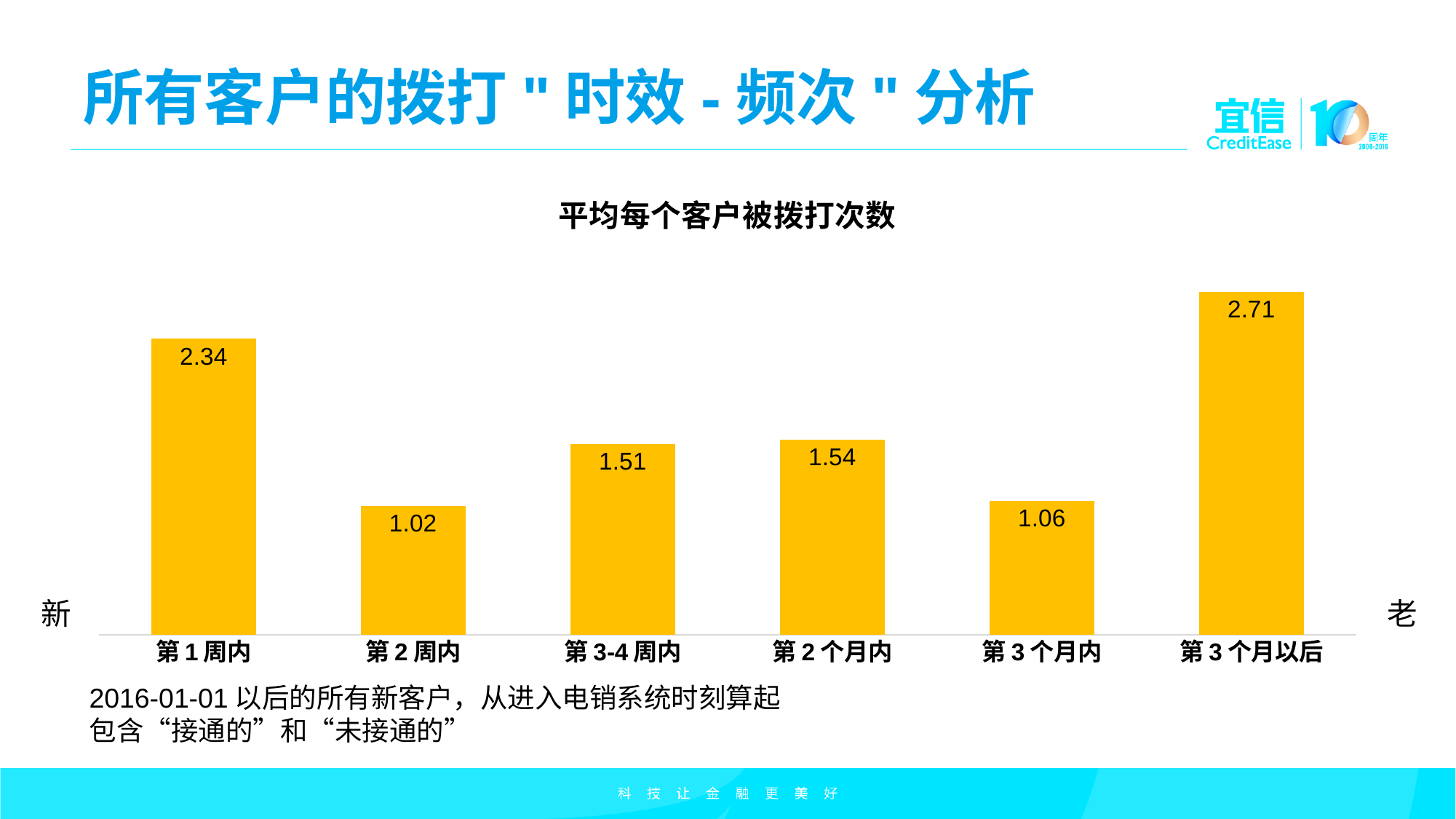

所有客户的拨打"时效-频次"分析

### Chart: 平均每个客户被拨打次数

| Category | 平均每个客户被拨打次数 |
|---|---|
| 第1周内 | 2.34 |
| 第2周内 | 1.02 |
| 第3-4周内 | 1.51 |
| 第2个月内 | 1.54 |
| 第3个月内 | 1.06 |
| 第3个月以后 | 2.71 |
新
老
2016-01-01以后的所有新客户，从进入电销系统时刻算起
包含“接通的”和“未接通的”